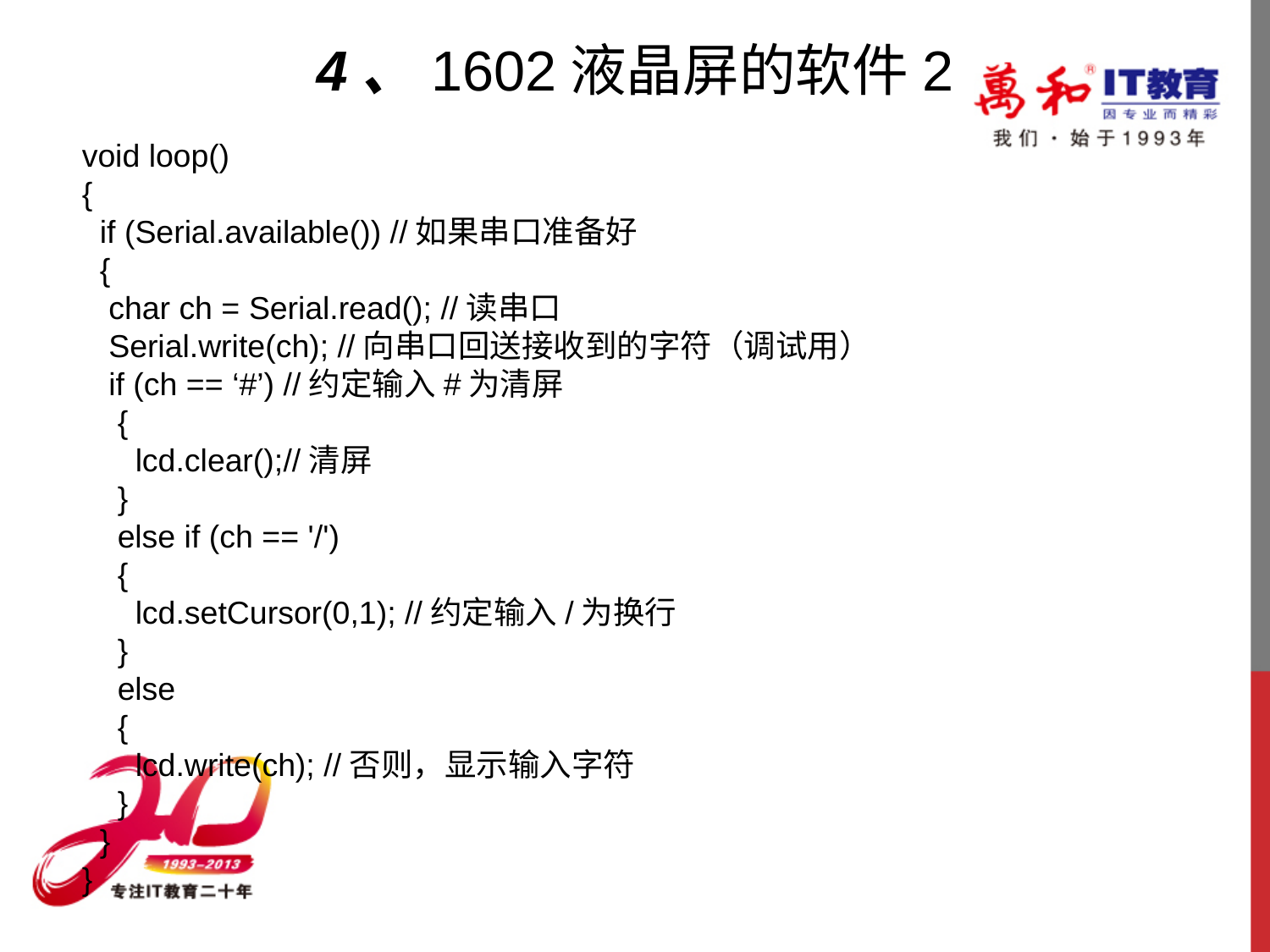

# 4、1602液晶屏的软件2
void loop()
{
  if (Serial.available()) //如果串口准备好
  {
   char ch = Serial.read(); //读串口
   Serial.write(ch); //向串口回送接收到的字符（调试用）
   if (ch == ‘#’) //约定输入#为清屏
    {
      lcd.clear();//清屏
    }
    else if (ch == '/')
    {
      lcd.setCursor(0,1); //约定输入/为换行
    }
    else
    {
      lcd.write(ch); //否则，显示输入字符
    }
  }
}